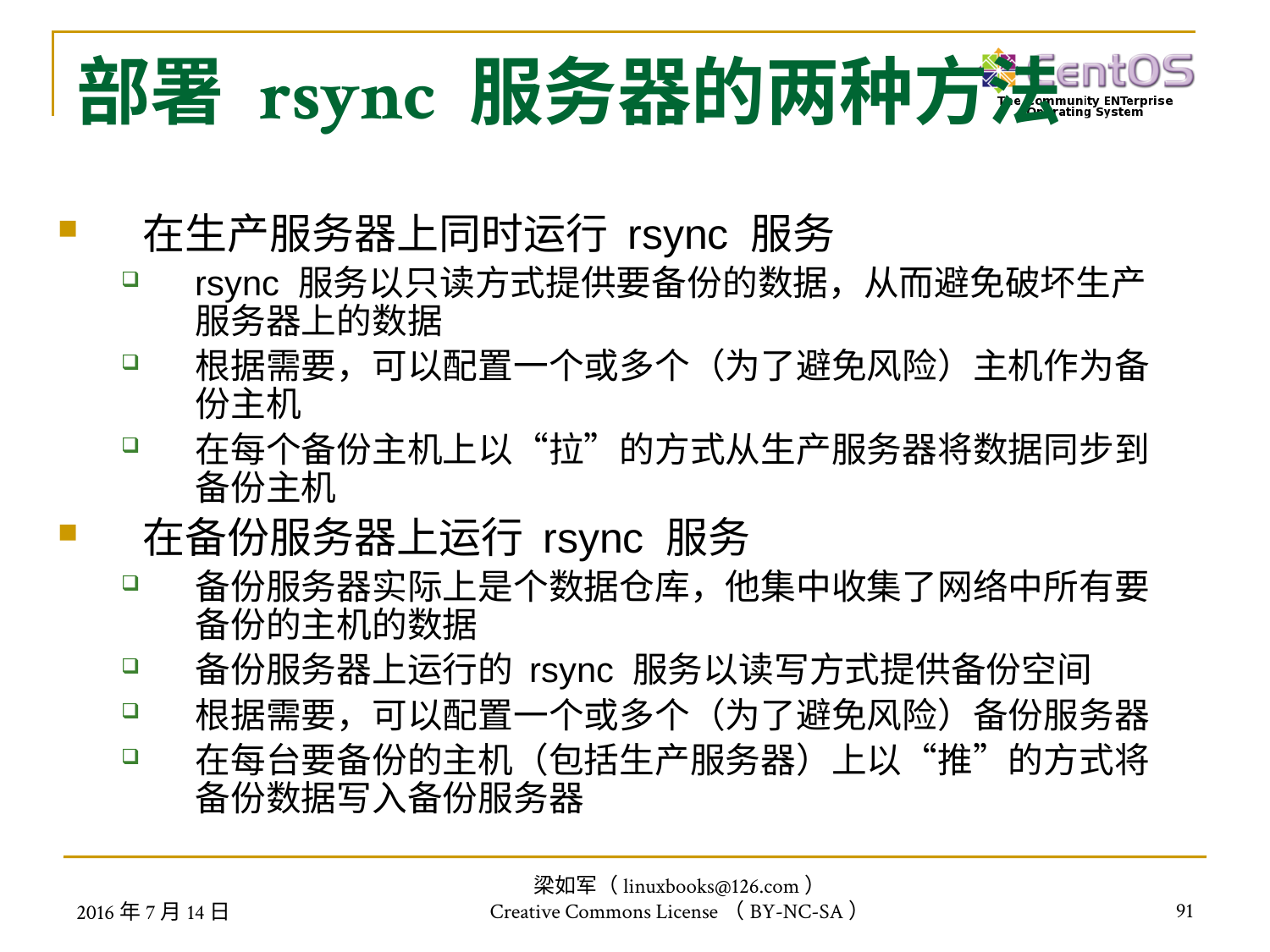

# 部署 rsync 服务器的两种方法
在生产服务器上同时运行 rsync 服务
rsync 服务以只读方式提供要备份的数据，从而避免破坏生产服务器上的数据
根据需要，可以配置一个或多个（为了避免风险）主机作为备份主机
在每个备份主机上以“拉”的方式从生产服务器将数据同步到备份主机
在备份服务器上运行 rsync 服务
备份服务器实际上是个数据仓库，他集中收集了网络中所有要备份的主机的数据
备份服务器上运行的 rsync 服务以读写方式提供备份空间
根据需要，可以配置一个或多个（为了避免风险）备份服务器
在每台要备份的主机（包括生产服务器）上以“推”的方式将备份数据写入备份服务器

梁如军（linuxbooks@126.com）
Creative Commons License（BY-NC-SA）
2016年7月14日
91